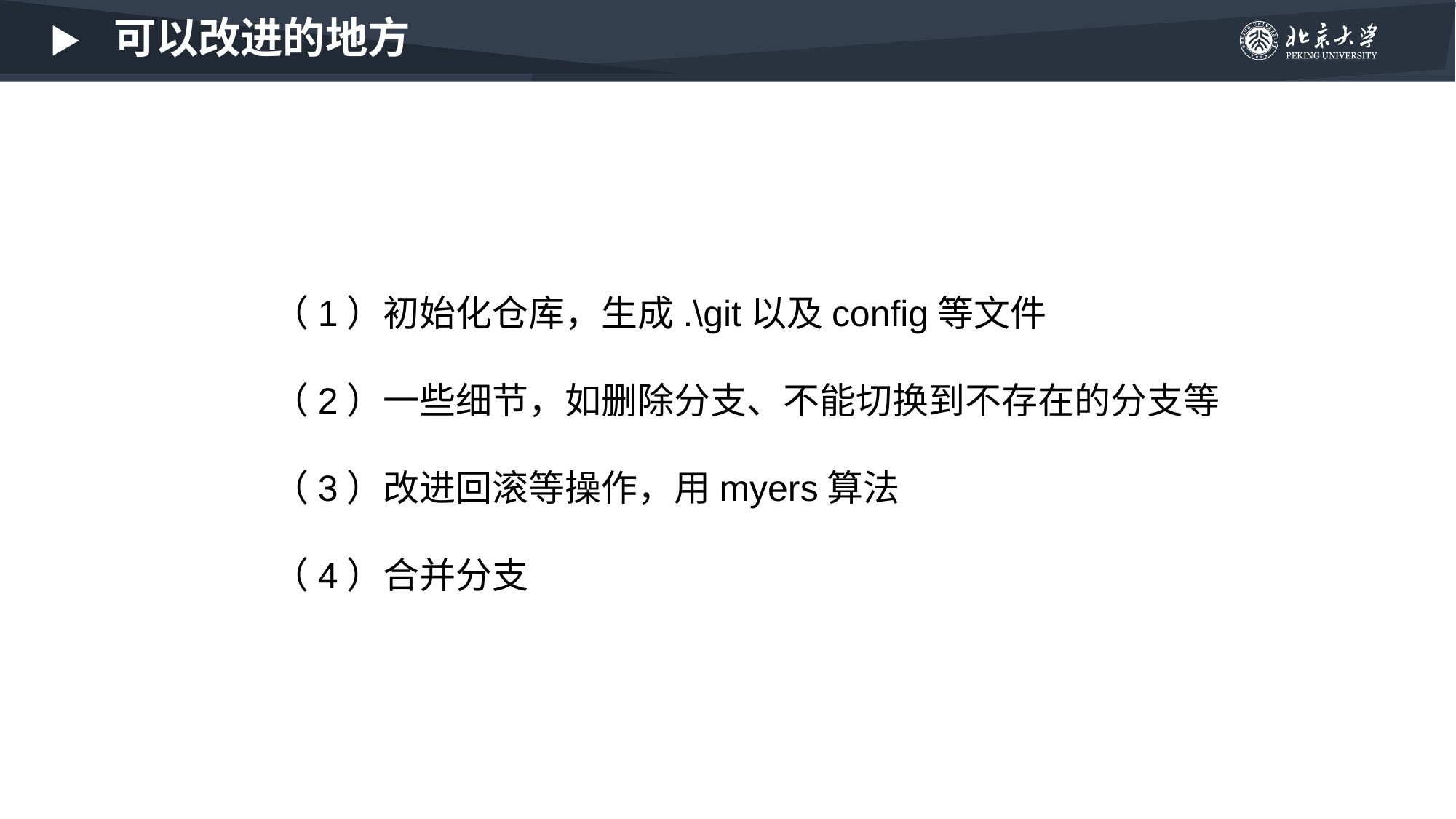

可以改进的地方
（1）初始化仓库，生成.\git以及config等文件

（2）一些细节，如删除分支、不能切换到不存在的分支等

（3）改进回滚等操作，用myers算法

（4）合并分支